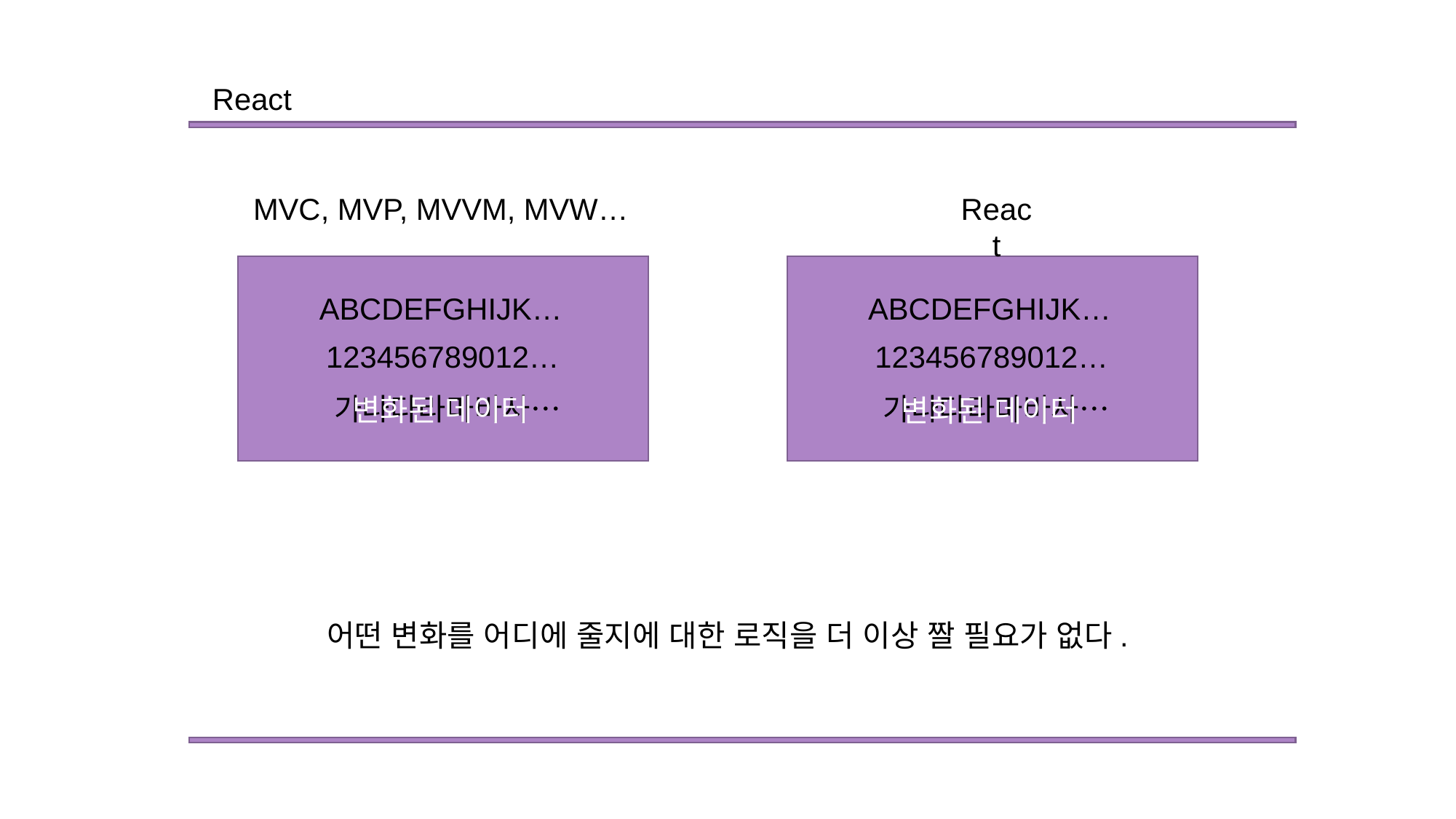

React

MVC, MVP, MVVM, MVW…
React

ABCDEFGHIJK…
ABCDEFGHIJK…
123456789012…
123456789012…
가나다라마바사…
가나다라마바사…
변화된 데이터
변화된 데이터
어떤 변화를 어디에 줄지에 대한 로직을 더 이상 짤 필요가 없다.